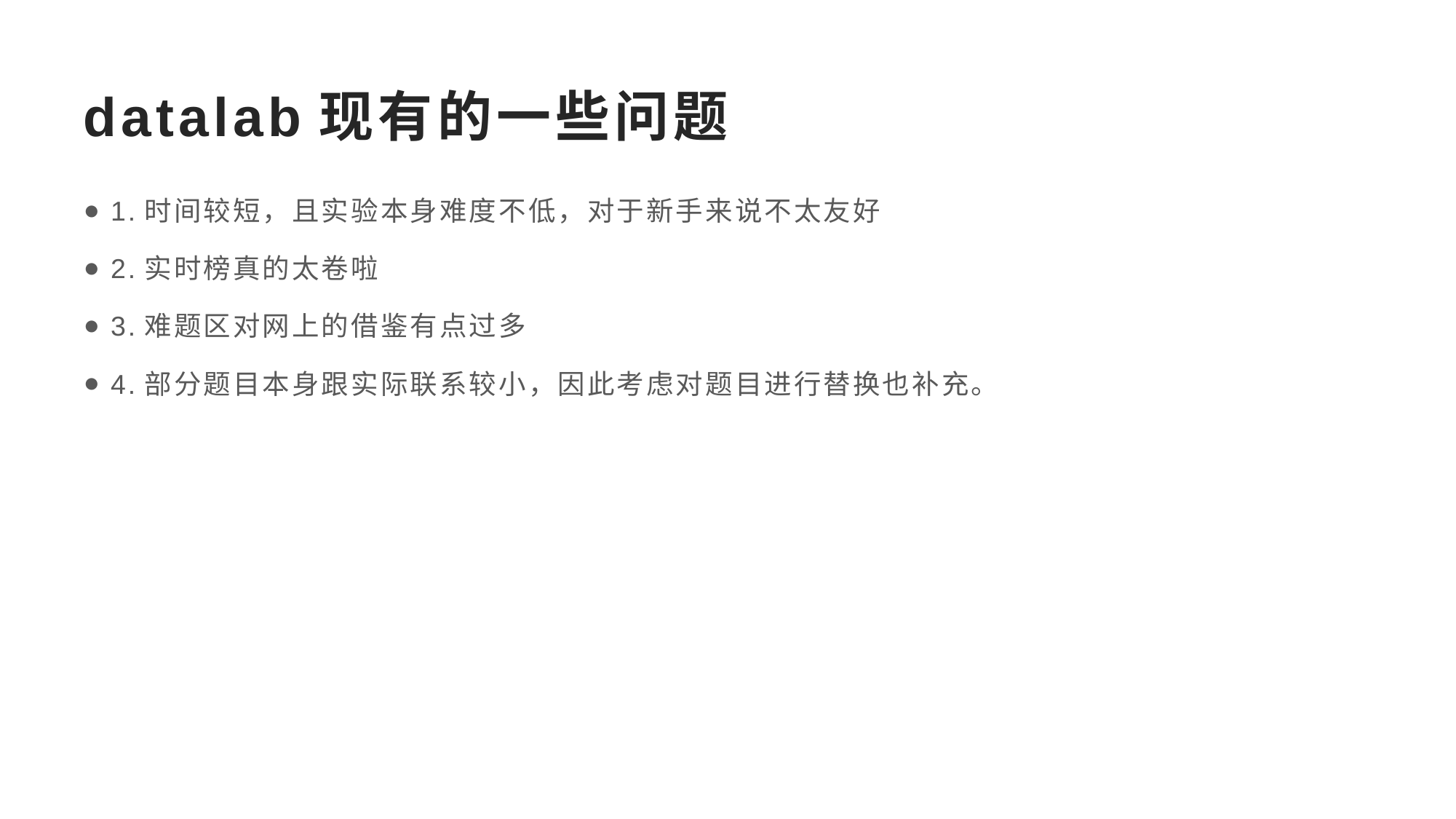

# datalab现有的一些问题
1.时间较短，且实验本身难度不低，对于新手来说不太友好
2.实时榜真的太卷啦
3.难题区对网上的借鉴有点过多
4.部分题目本身跟实际联系较小，因此考虑对题目进行替换也补充。